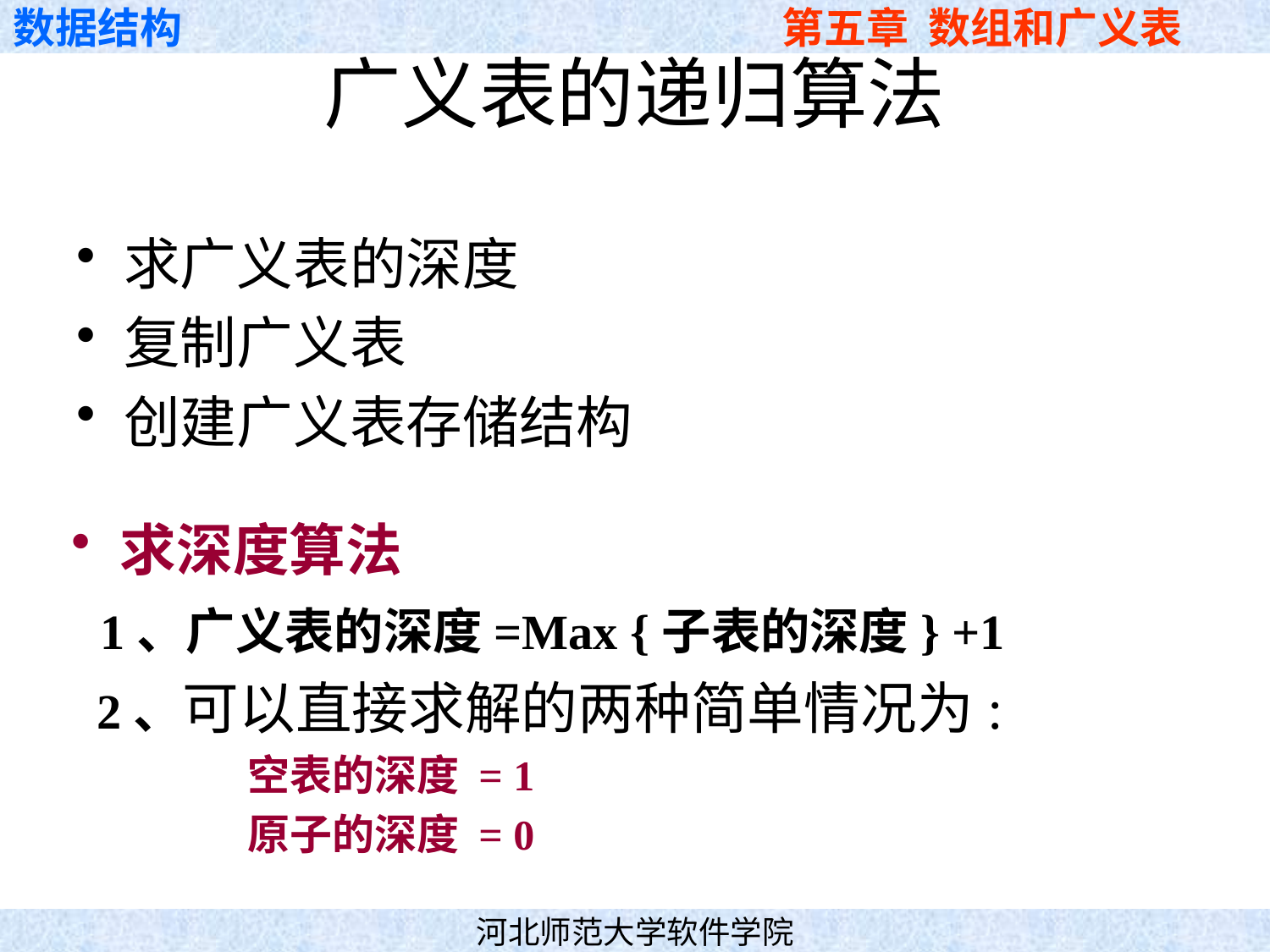

# 广义表的递归算法
求广义表的深度
复制广义表
创建广义表存储结构
求深度算法
  1、广义表的深度=Max {子表的深度} +1
  2、可以直接求解的两种简单情况为:
    空表的深度 = 1
    原子的深度 = 0